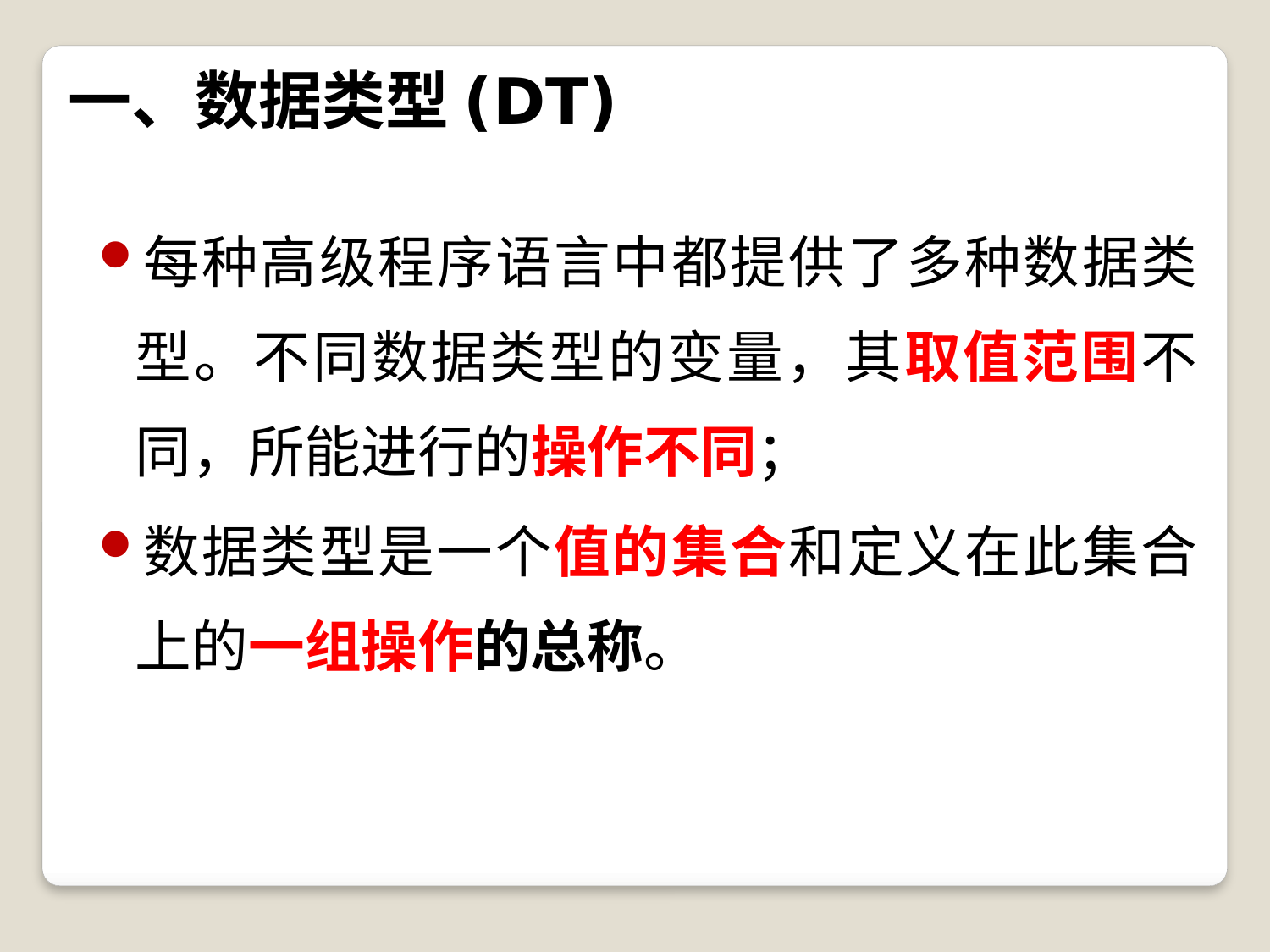

# 一、数据类型(DT)

每种高级程序语言中都提供了多种数据类型。不同数据类型的变量，其取值范围不同，所能进行的操作不同；
数据类型是一个值的集合和定义在此集合上的一组操作的总称。